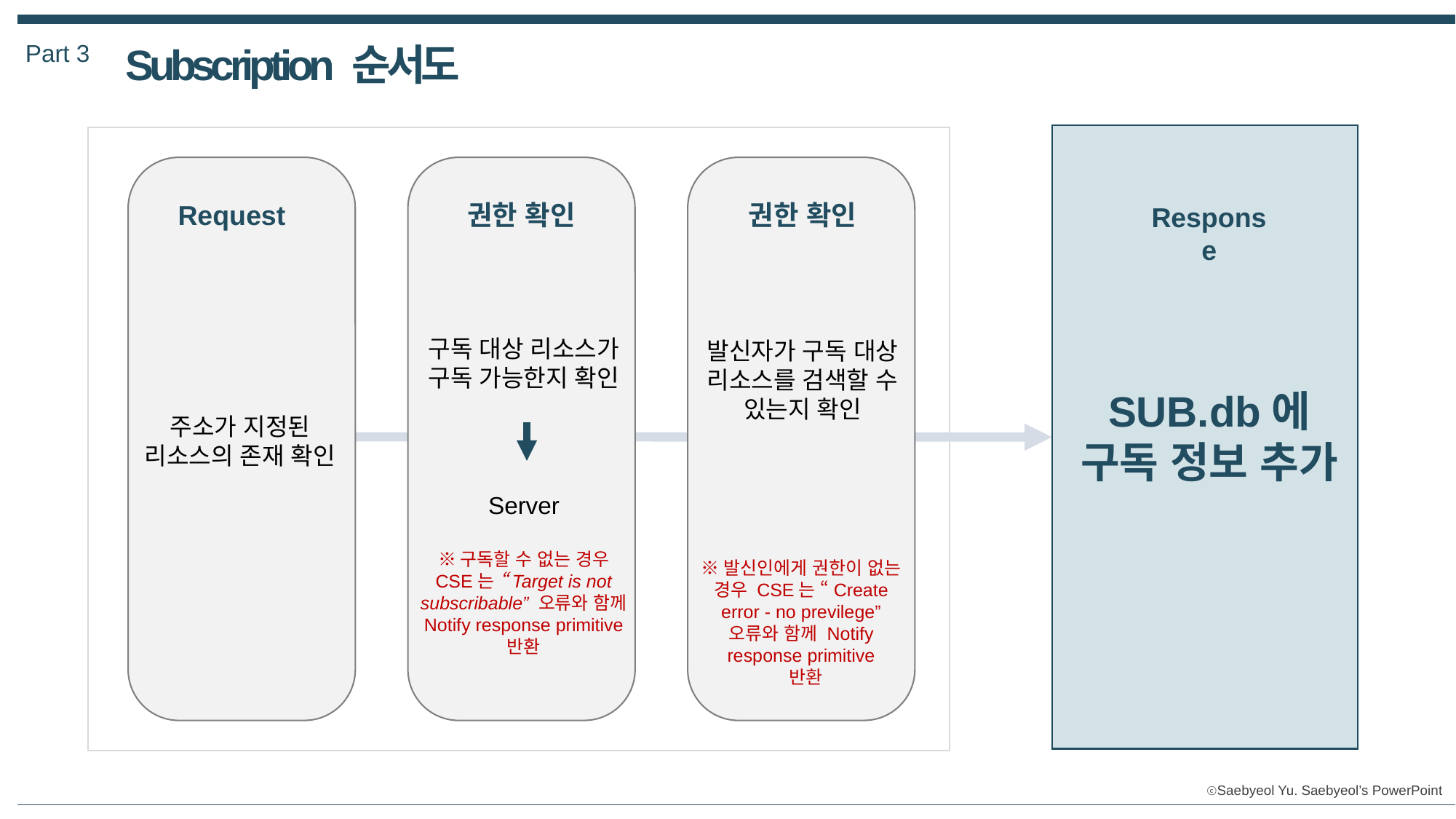

Part 3
Subscription 순서도

Request
권한 확인
권한 확인
Response
구독 대상 리소스가 구독 가능한지 확인
발신자가 구독 대상 리소스를 검색할 수 있는지 확인
SUB.db에
구독 정보 추가
주소가 지정된
리소스의 존재 확인
Server

※구독할 수 없는 경우 CSE는 “Target is not subscribable” 오류와 함께 Notify response primitive
반환

※발신인에게 권한이 없는 경우 CSE는 “Create error - no previlege” 오류와 함께 Notify response primitive
 반환